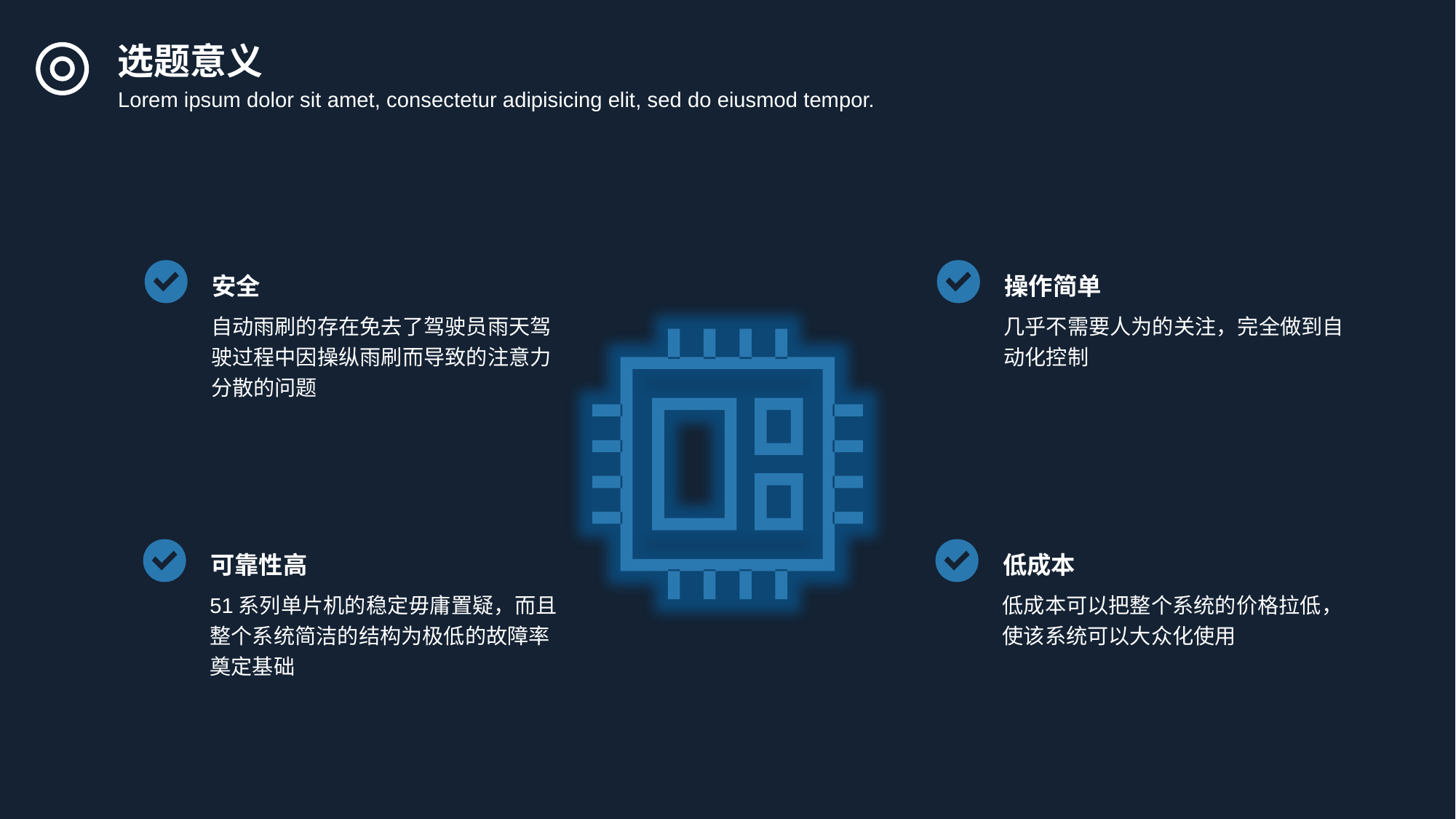

选题意义

Lorem ipsum dolor sit amet, consectetur adipisicing elit, sed do eiusmod tempor.
安全

自动雨刷的存在免去了驾驶员雨天驾驶过程中因操纵雨刷而导致的注意力分散的问题
操作简单

几乎不需要人为的关注，完全做到自动化控制

可靠性高

51系列单片机的稳定毋庸置疑，而且整个系统简洁的结构为极低的故障率奠定基础
低成本

低成本可以把整个系统的价格拉低，使该系统可以大众化使用